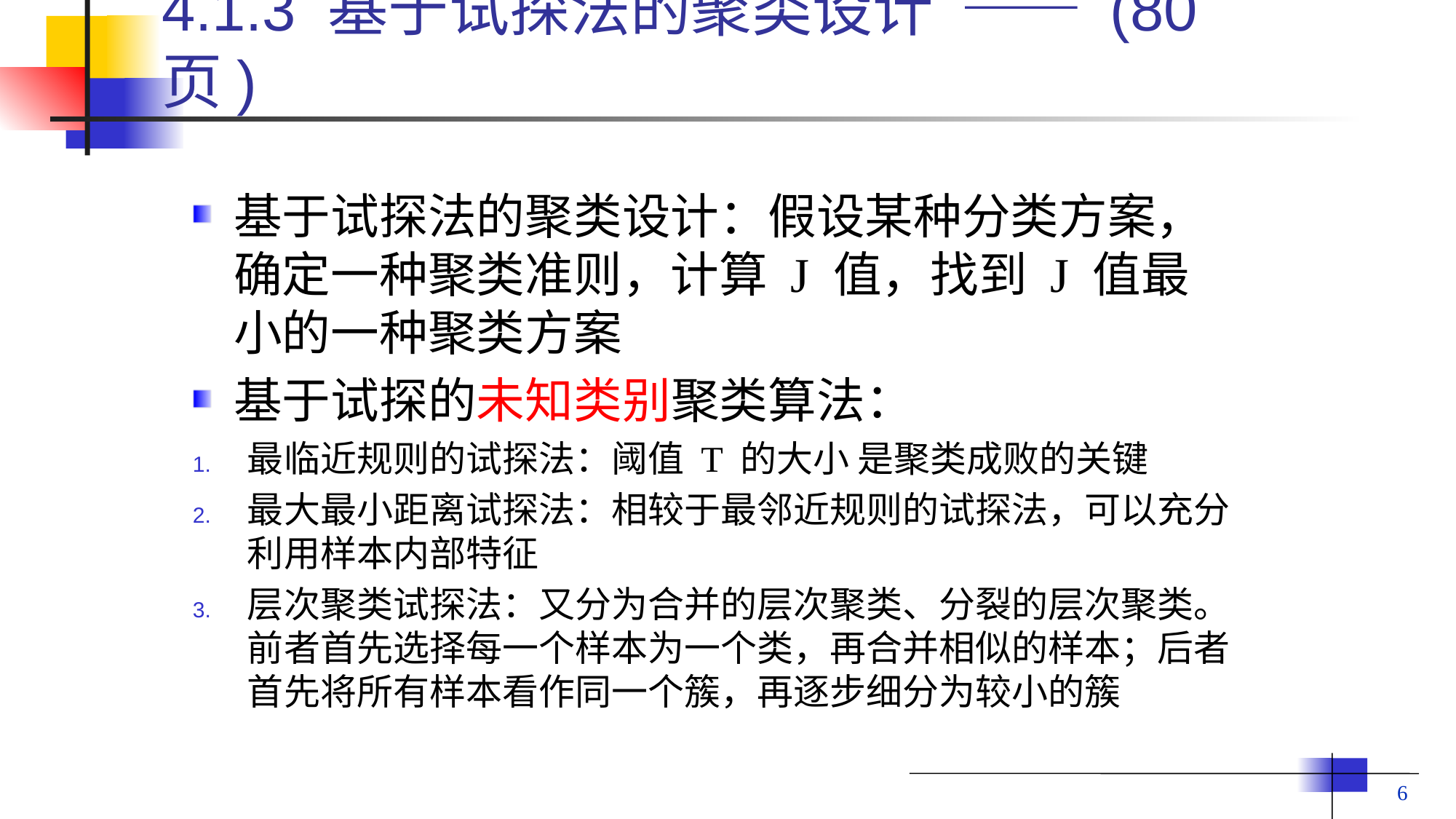

# 4.1.3 基于试探法的聚类设计  —— (80页)
基于试探法的聚类设计：假设某种分类方案，确定一种聚类准则，计算 J 值，找到 J 值最小的一种聚类方案
基于试探的未知类别聚类算法：
最临近规则的试探法：阈值 T 的大小 是聚类成败的关键
最大最小距离试探法：相较于最邻近规则的试探法，可以充分利用样本内部特征
层次聚类试探法：又分为合并的层次聚类、分裂的层次聚类。前者首先选择每一个样本为一个类，再合并相似的样本；后者首先将所有样本看作同一个簇，再逐步细分为较小的簇
6